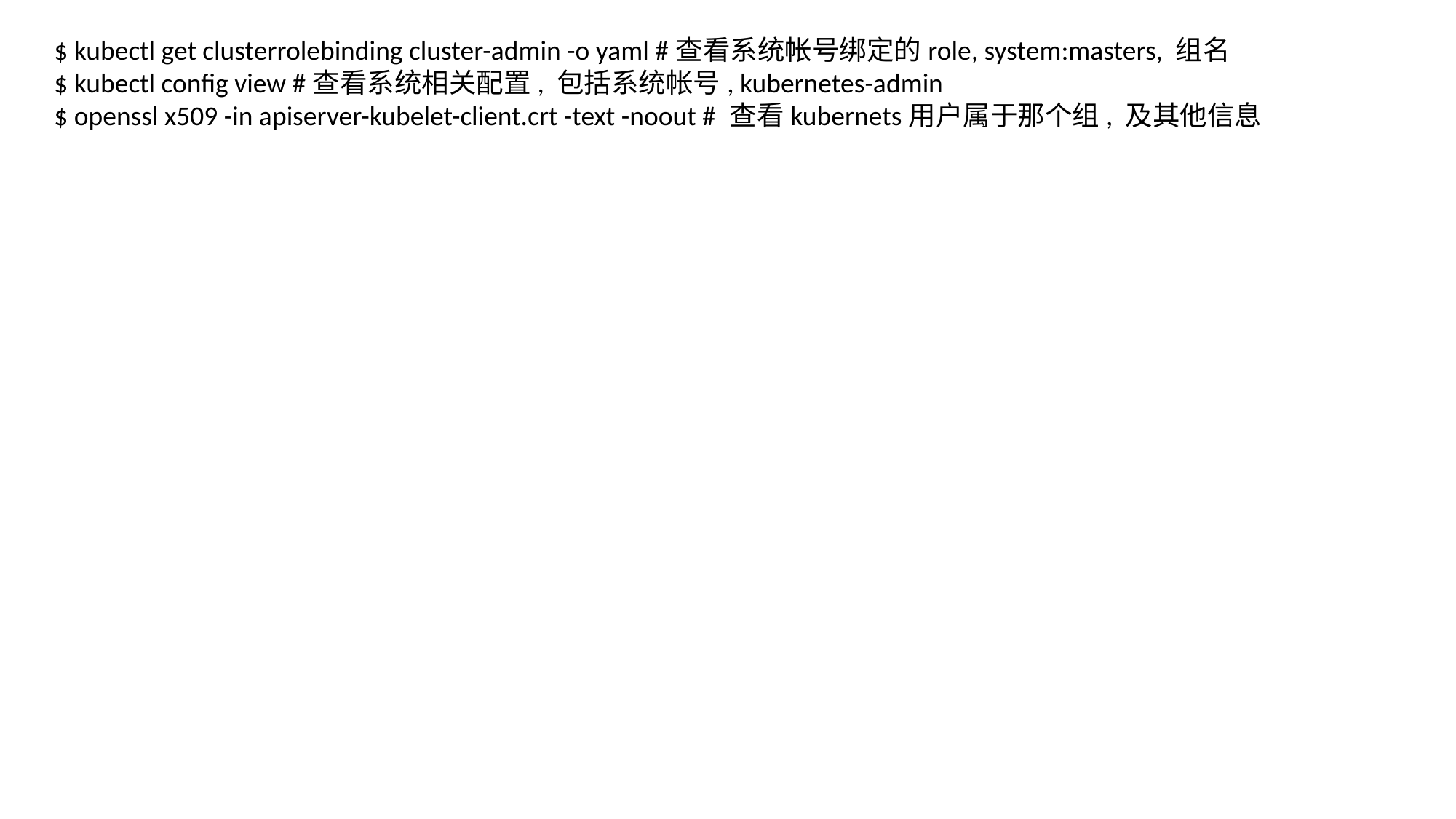

$ kubectl get clusterrolebinding cluster-admin -o yaml #查看系统帐号绑定的role, system:masters, 组名
$ kubectl config view #查看系统相关配置, 包括系统帐号, kubernetes-admin
$ openssl x509 -in apiserver-kubelet-client.crt -text -noout # 查看kubernets用户属于那个组, 及其他信息